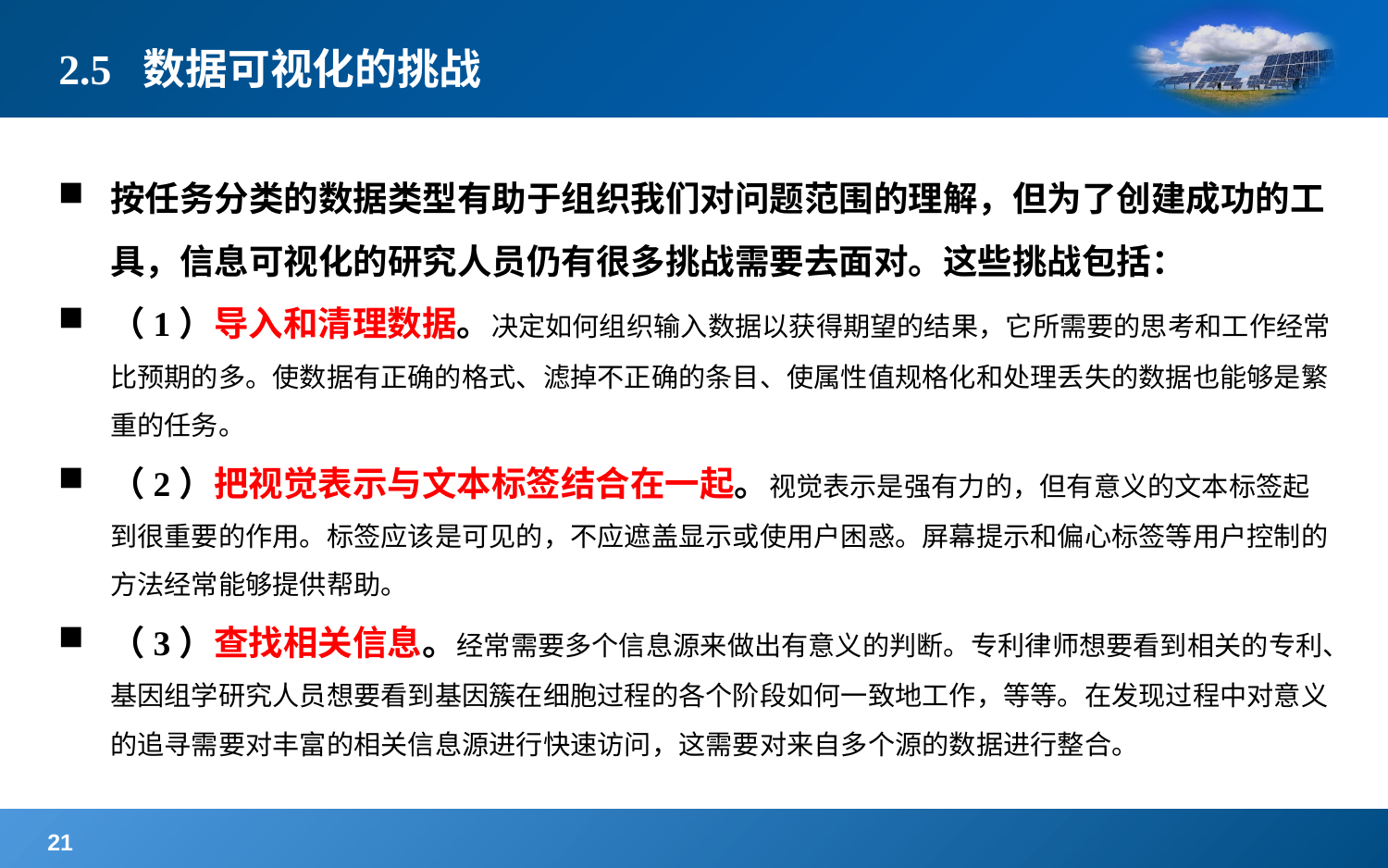

# 2.5  数据可视化的挑战
按任务分类的数据类型有助于组织我们对问题范围的理解，但为了创建成功的工具，信息可视化的研究人员仍有很多挑战需要去面对。这些挑战包括：
（1）导入和清理数据。决定如何组织输入数据以获得期望的结果，它所需要的思考和工作经常比预期的多。使数据有正确的格式、滤掉不正确的条目、使属性值规格化和处理丢失的数据也能够是繁重的任务。
（2）把视觉表示与文本标签结合在一起。视觉表示是强有力的，但有意义的文本标签起到很重要的作用。标签应该是可见的，不应遮盖显示或使用户困惑。屏幕提示和偏心标签等用户控制的方法经常能够提供帮助。
（3）查找相关信息。经常需要多个信息源来做出有意义的判断。专利律师想要看到相关的专利、基因组学研究人员想要看到基因簇在细胞过程的各个阶段如何一致地工作，等等。在发现过程中对意义的追寻需要对丰富的相关信息源进行快速访问，这需要对来自多个源的数据进行整合。